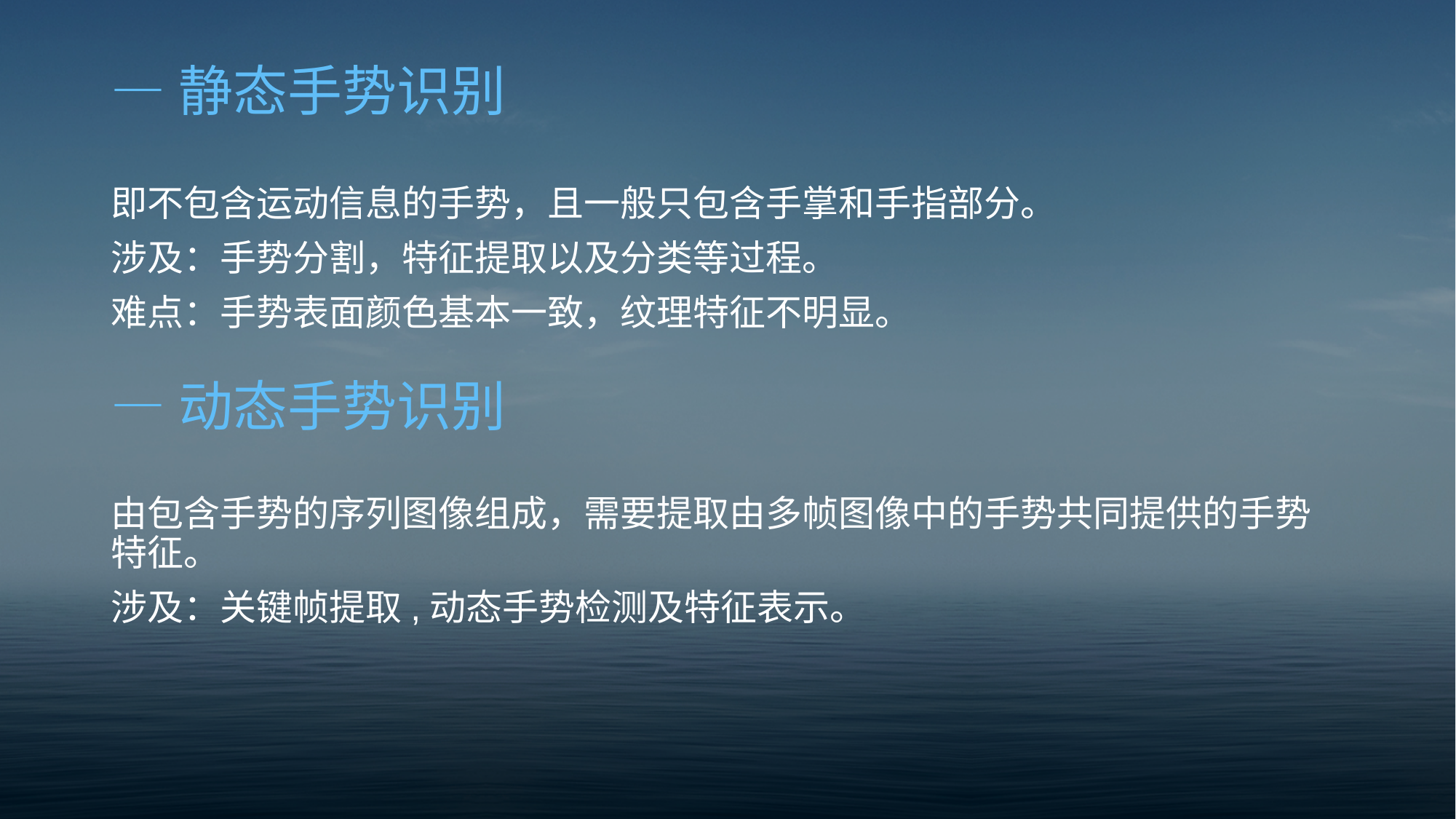

# —静态手势识别
即不包含运动信息的手势，且一般只包含手掌和手指部分。
涉及：手势分割，特征提取以及分类等过程。
难点：手势表面颜色基本一致，纹理特征不明显。
—动态手势识别
由包含手势的序列图像组成，需要提取由多帧图像中的手势共同提供的手势特征。
涉及：关键帧提取,动态手势检测及特征表示。